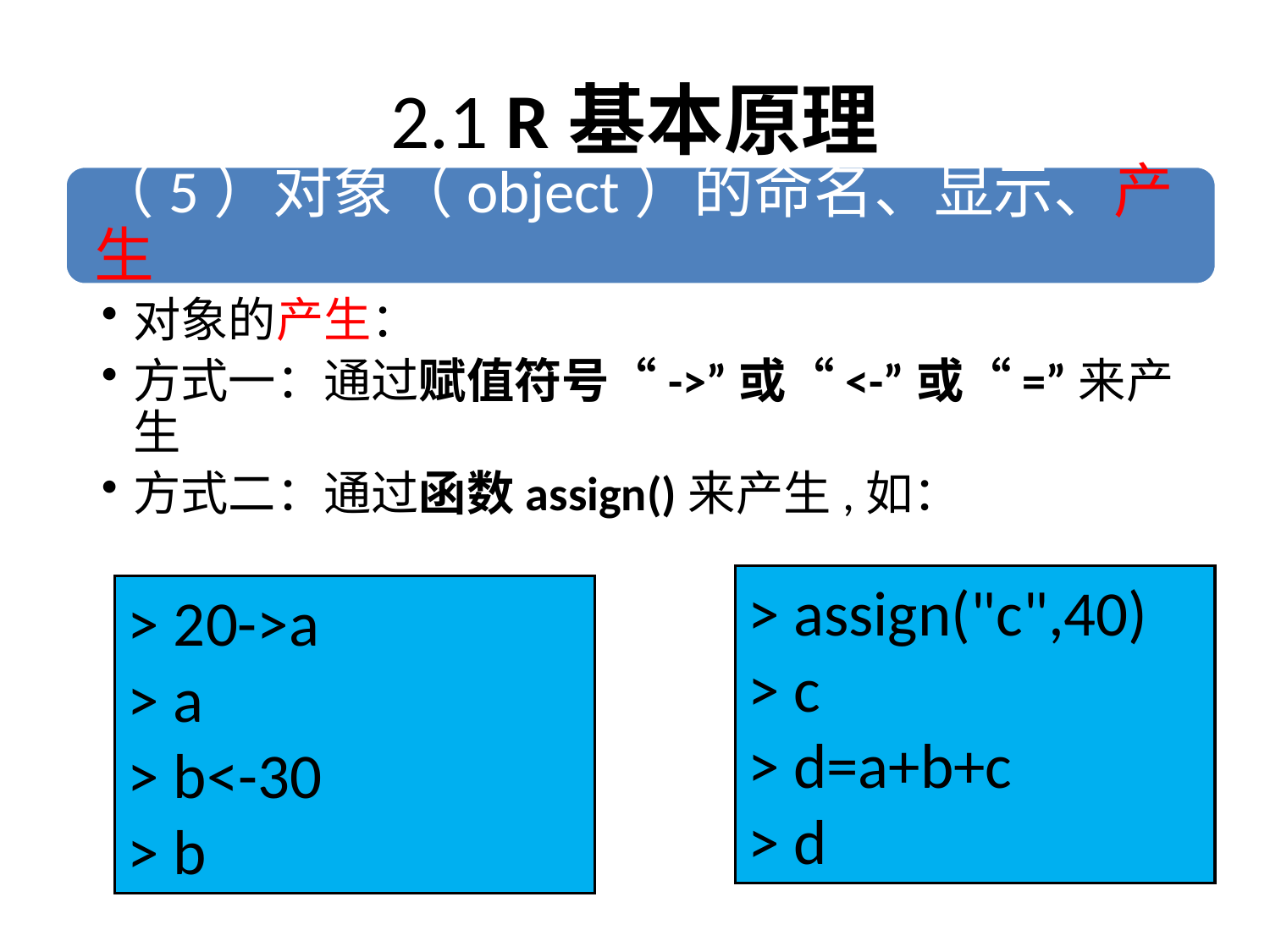

# 2.1 R基本原理
（5）对象（object）的命名、显示、产生
对象的产生：
方式一：通过赋值符号“->”或“<-”或“=”来产生
方式二：通过函数assign()来产生,如：
> assign("c",40)
> c
> d=a+b+c
> d
> 20->a
> a
> b<-30
> b